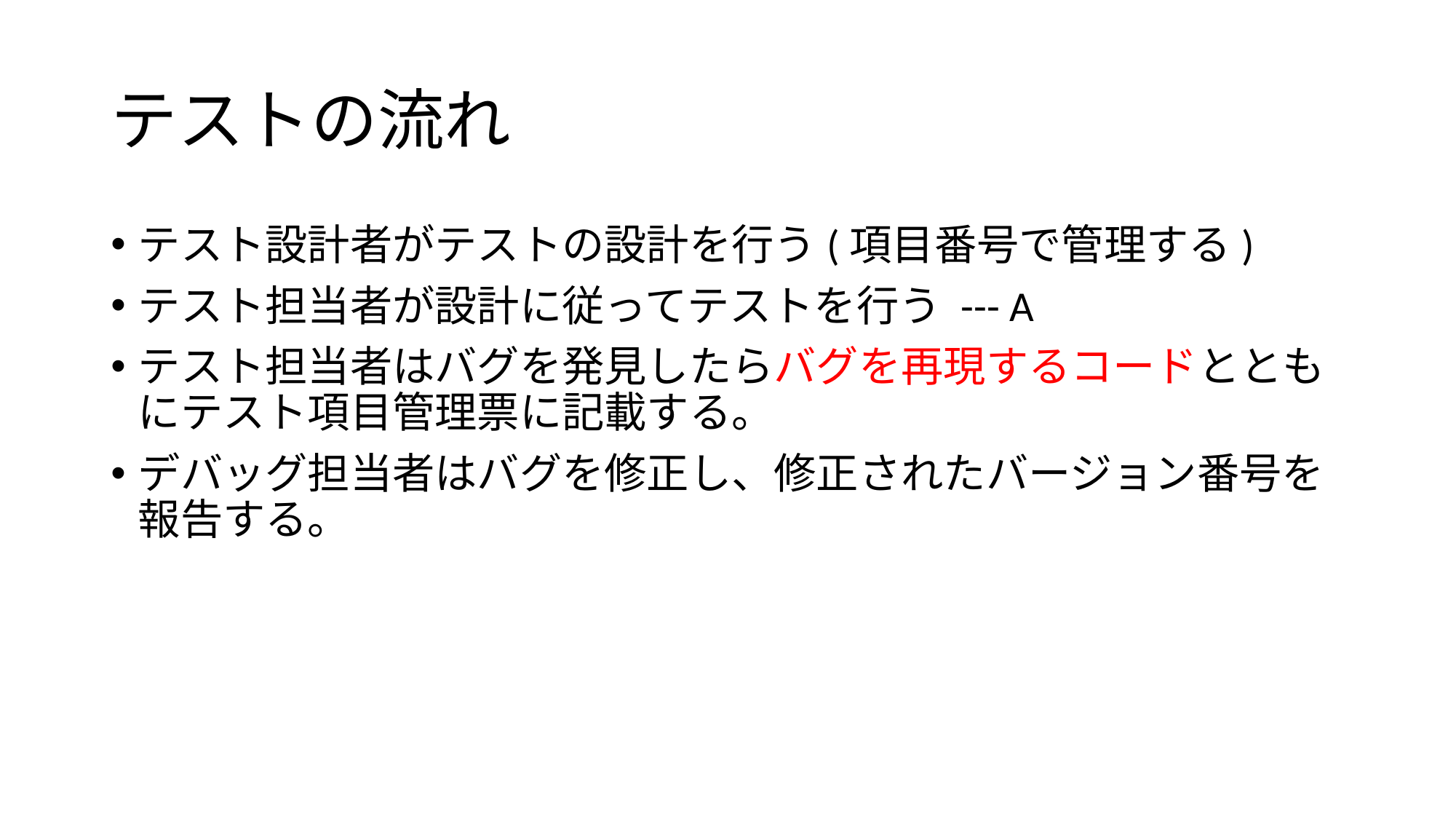

# テストの流れ
テスト設計者がテストの設計を行う(項目番号で管理する)
テスト担当者が設計に従ってテストを行う --- A
テスト担当者はバグを発見したらバグを再現するコードとともにテスト項目管理票に記載する。
デバッグ担当者はバグを修正し、修正されたバージョン番号を報告する。